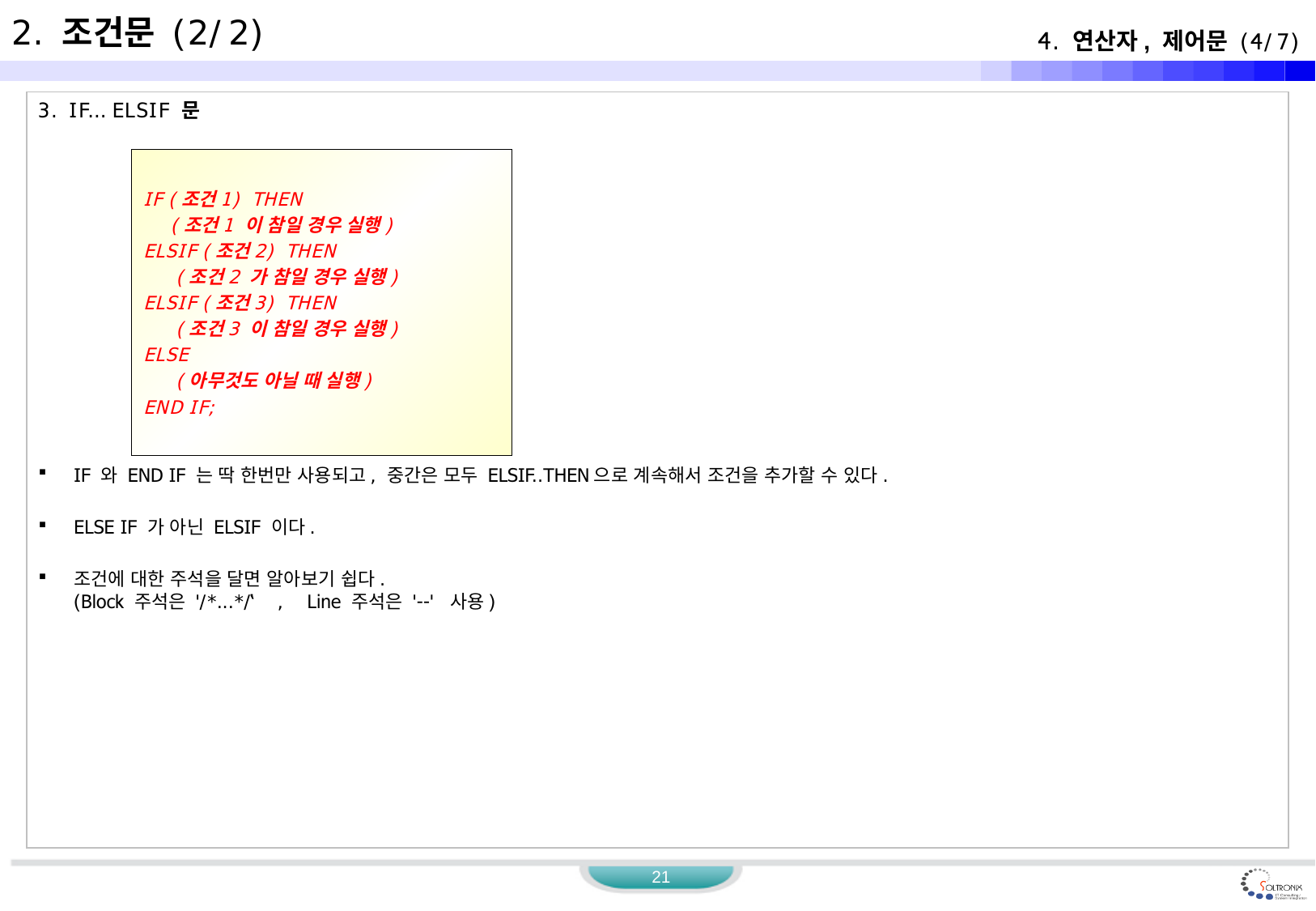

2. 조건문 (2/2)
4. 연산자, 제어문 (4/7)
3.  IF... ELSIF 문

IF 와 END IF 는 딱 한번만 사용되고, 중간은 모두 ELSIF..THEN으로 계속해서 조건을 추가할 수 있다.

ELSE IF 가 아닌 ELSIF 이다.

조건에 대한 주석을 달면 알아보기 쉽다.
(Block 주석은 '/*...*/‘    ,    Line 주석은 '--'  사용)
IF (조건1)  THEN
     (조건1 이 참일 경우 실행)
ELSIF (조건2)  THEN
      (조건2 가 참일 경우 실행)
ELSIF (조건3)  THEN
      (조건3 이 참일 경우 실행)
ELSE
      (아무것도 아닐 때 실행)
END IF;